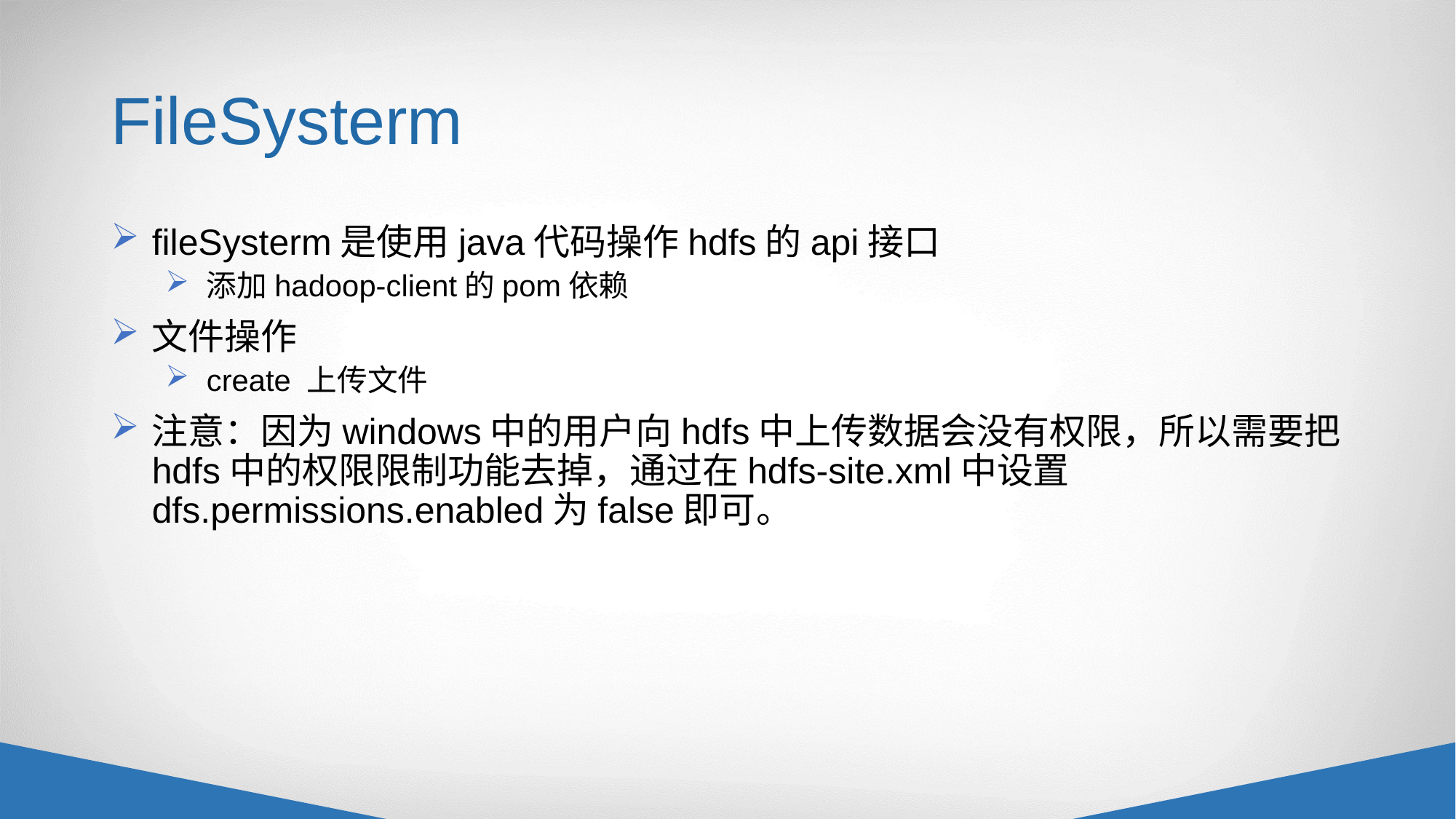

# FileSysterm
fileSysterm是使用java代码操作hdfs的api接口
添加hadoop-client的pom依赖
文件操作
create 上传文件
注意：因为windows中的用户向hdfs中上传数据会没有权限，所以需要把hdfs中的权限限制功能去掉，通过在hdfs-site.xml中设置dfs.permissions.enabled为false即可。